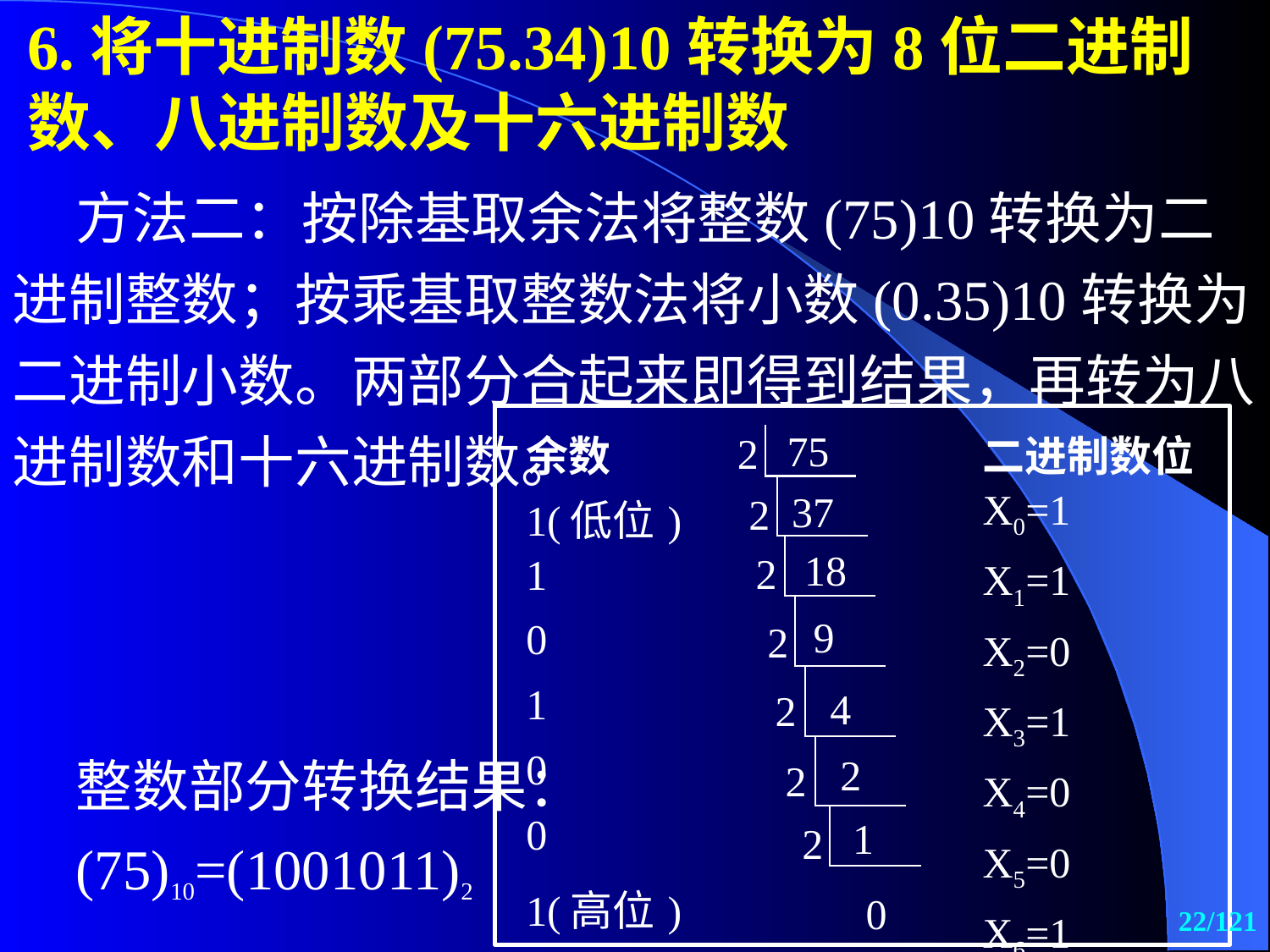

6.将十进制数(75.34)10转换为8位二进制数、八进制数及十六进制数
方法二：按除基取余法将整数(75)10转换为二进制整数；按乘基取整数法将小数(0.35)10转换为二进制小数。两部分合起来即得到结果，再转为八进制数和十六进制数。

整数部分转换结果：
(75)10=(1001011)2

| 余数 |
| --- |
| 1(低位) |
| 1 |
| 0 |
| 1 |
| 0 |
| 0 |
| 1(高位) |
| 二进制数位 |
| --- |
| X0=1 |
| X1=1 |
| X2=0 |
| X3=1 |
| X4=0 |
| X5=0 |
| X6=1 |
75
2
37
2
18
2
9
2
4
2
2
2
1
2
0
22/121